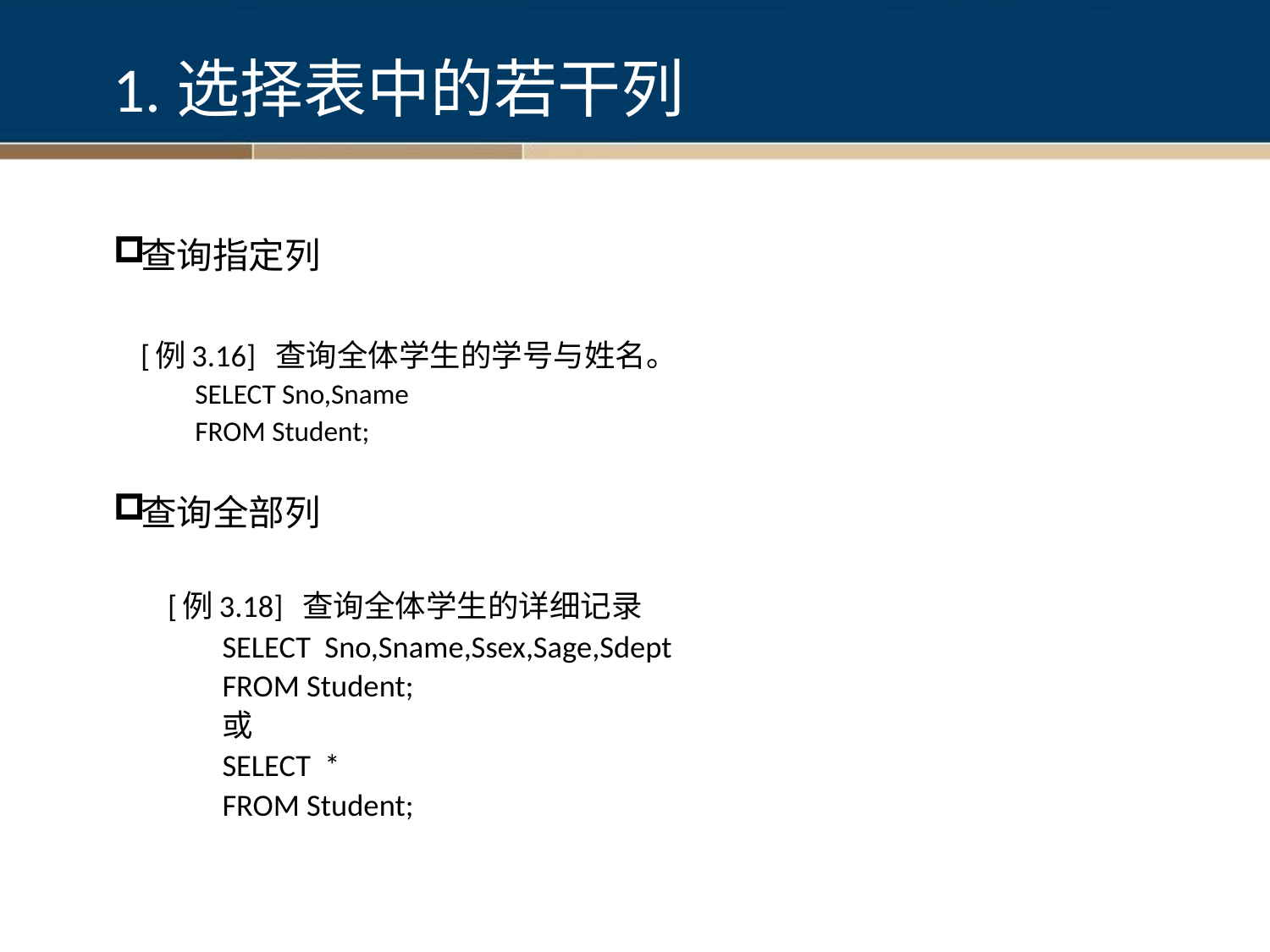

1.选择表中的若干列
查询指定列

	[例3.16]  查询全体学生的学号与姓名。
		SELECT Sno,Sname
		FROM Student;

查询全部列

[例3.18]  查询全体学生的详细记录
SELECT  Sno,Sname,Ssex,Sage,Sdept
FROM Student;
或
SELECT  *
FROM Student;